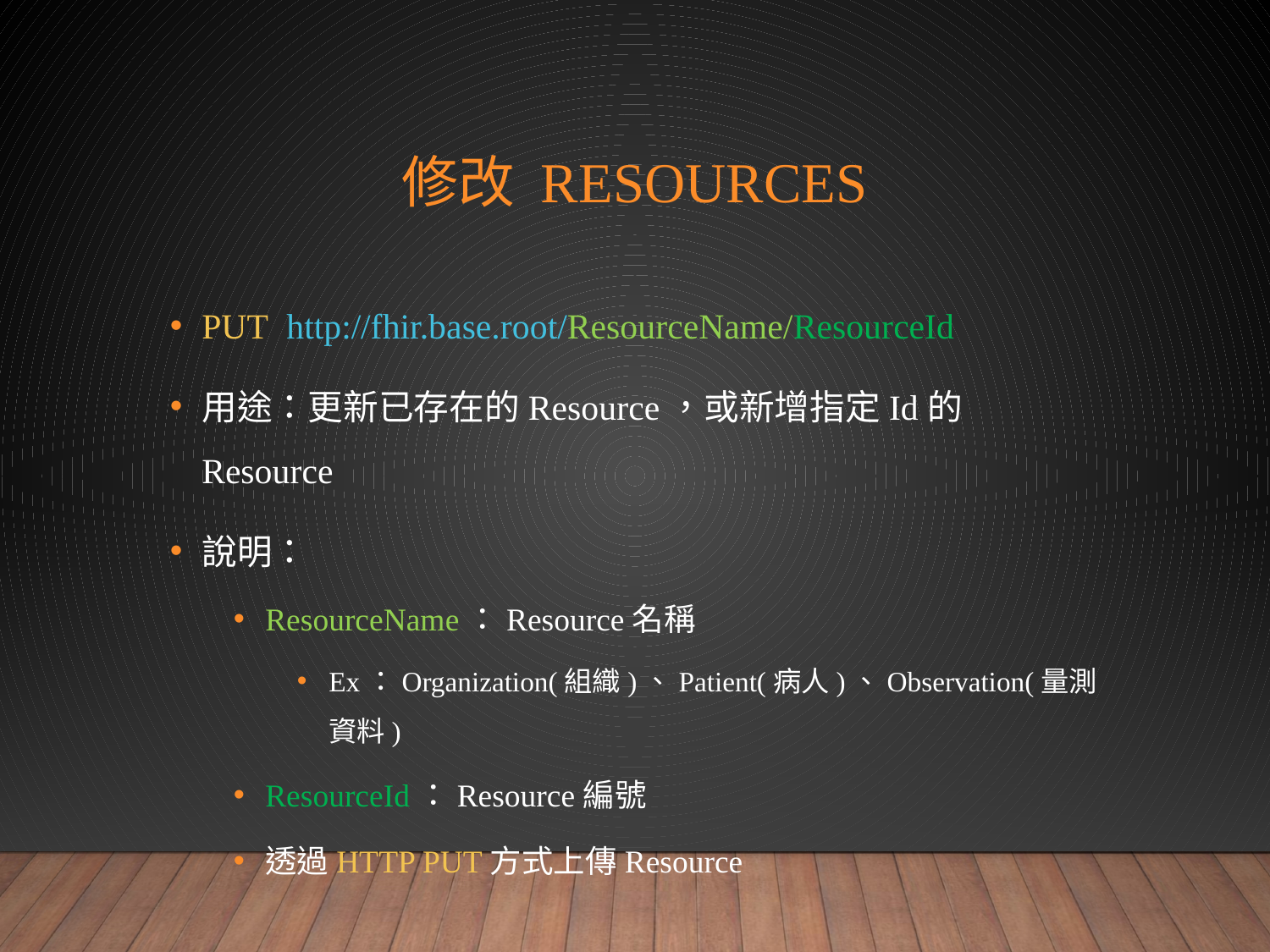

# 修改 resources
PUT  http://fhir.base.root/ResourceName/ResourceId
用途：更新已存在的Resource，或新增指定Id的Resource
說明：
ResourceName：Resource名稱
Ex：Organization(組織)、Patient(病人)、Observation(量測資料)
ResourceId：Resource編號
透過HTTP PUT方式上傳Resource